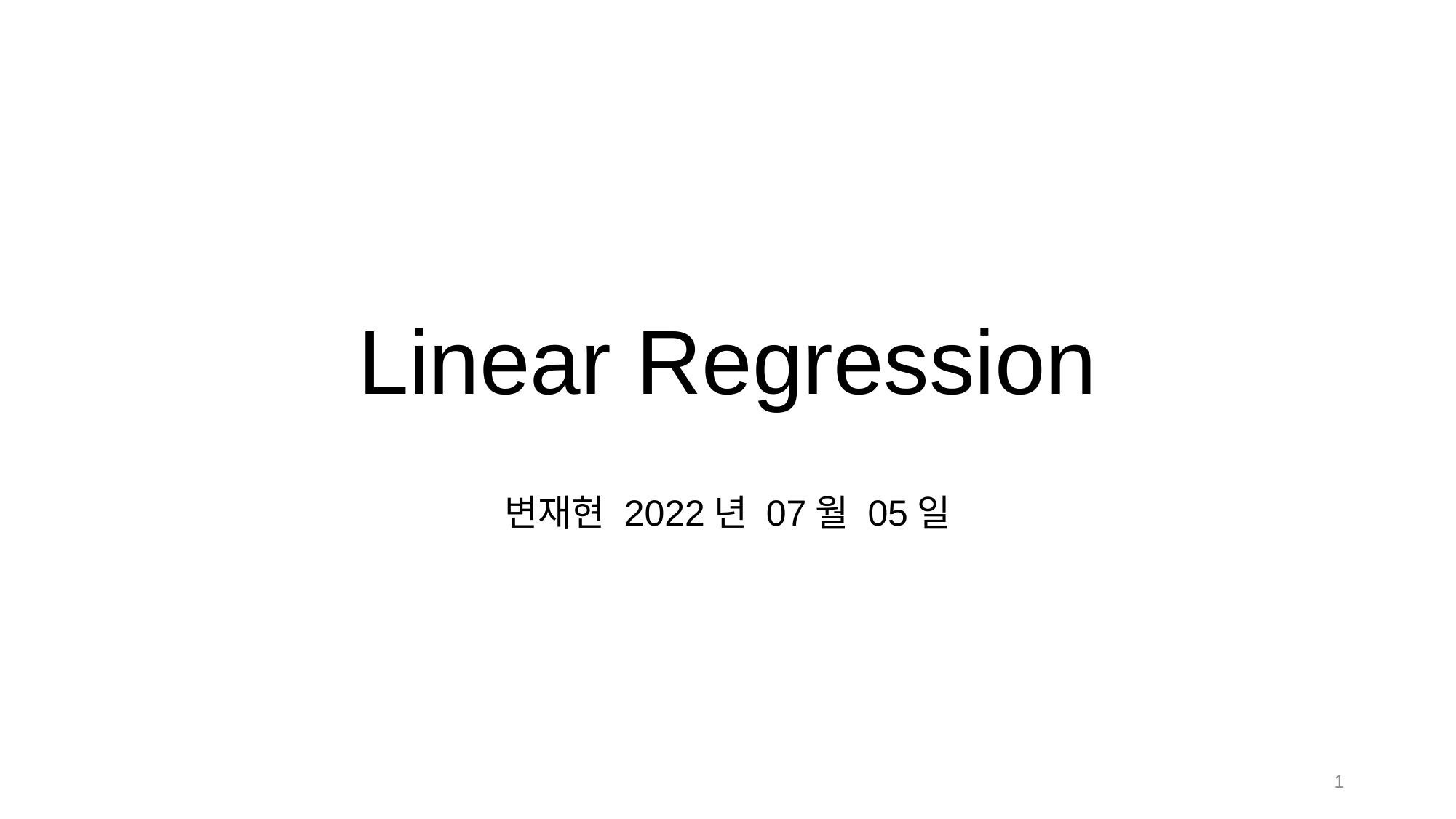

# Linear Regression

변재현 2022년 07월 05일
1